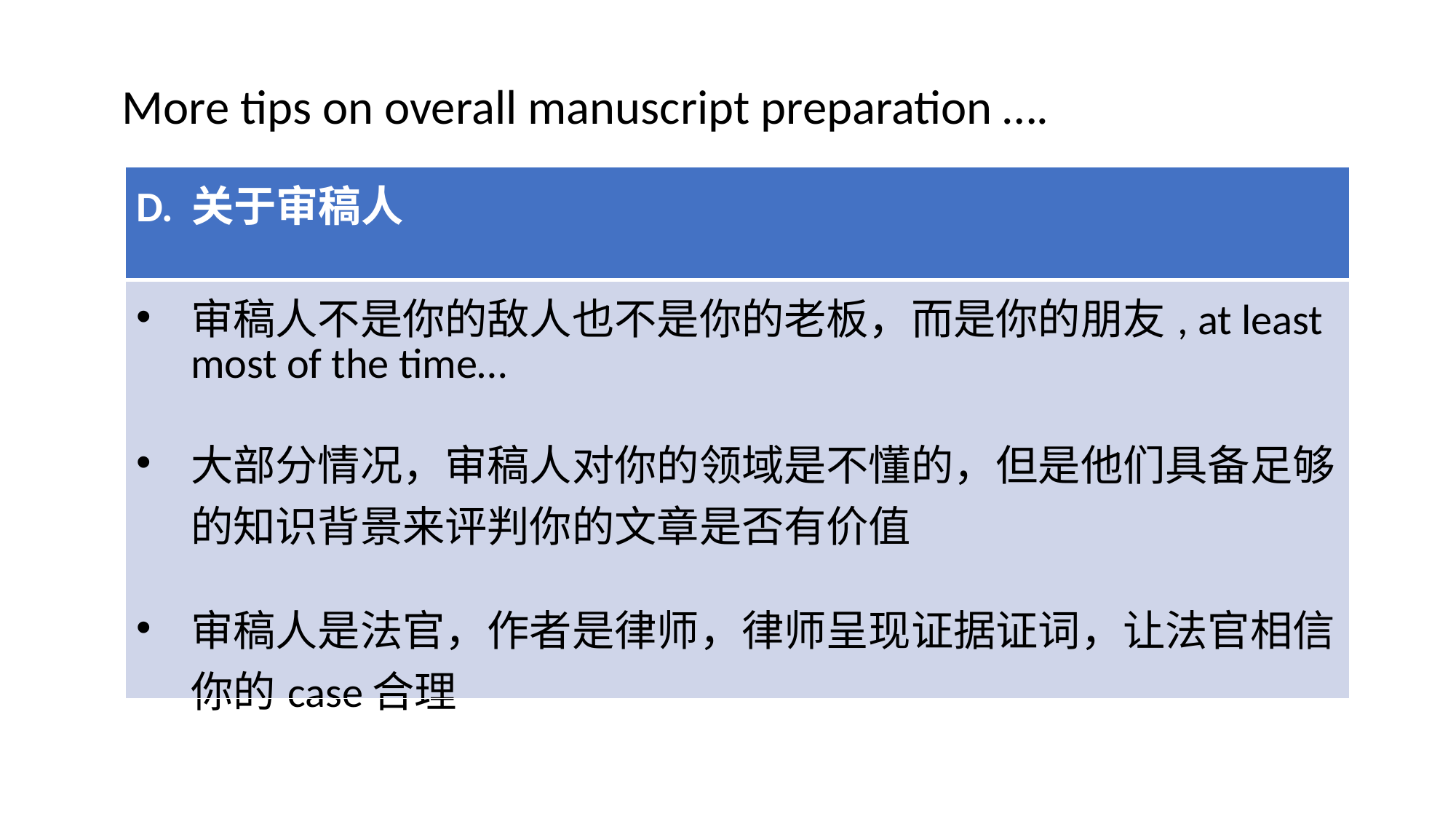

More tips on overall manuscript preparation ….
| D. 关于审稿人 |
| --- |
| 审稿人不是你的敌人也不是你的老板，而是你的朋友, at least most of the time… 大部分情况，审稿人对你的领域是不懂的，但是他们具备足够的知识背景来评判你的文章是否有价值 审稿人是法官，作者是律师，律师呈现证据证词，让法官相信你的case合理 |